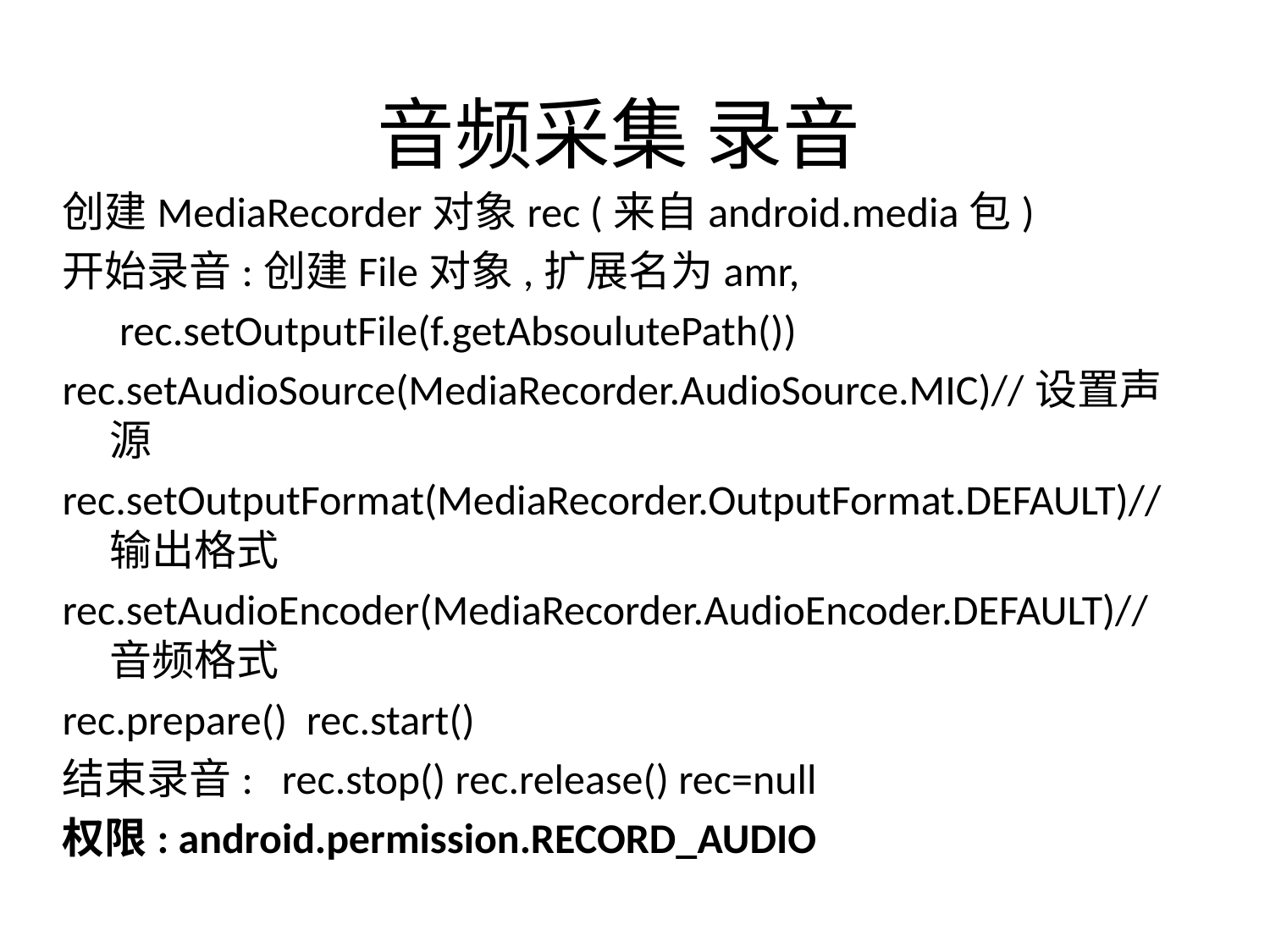

# 音频采集 录音
创建MediaRecorder对象rec (来自android.media包)
开始录音:创建File对象,扩展名为amr,
      rec.setOutputFile(f.getAbsoulutePath())
rec.setAudioSource(MediaRecorder.AudioSource.MIC)//设置声源
rec.setOutputFormat(MediaRecorder.OutputFormat.DEFAULT)//输出格式
rec.setAudioEncoder(MediaRecorder.AudioEncoder.DEFAULT)//音频格式
rec.prepare()  rec.start()
结束录音:   rec.stop() rec.release() rec=null
权限: android.permission.RECORD_AUDIO